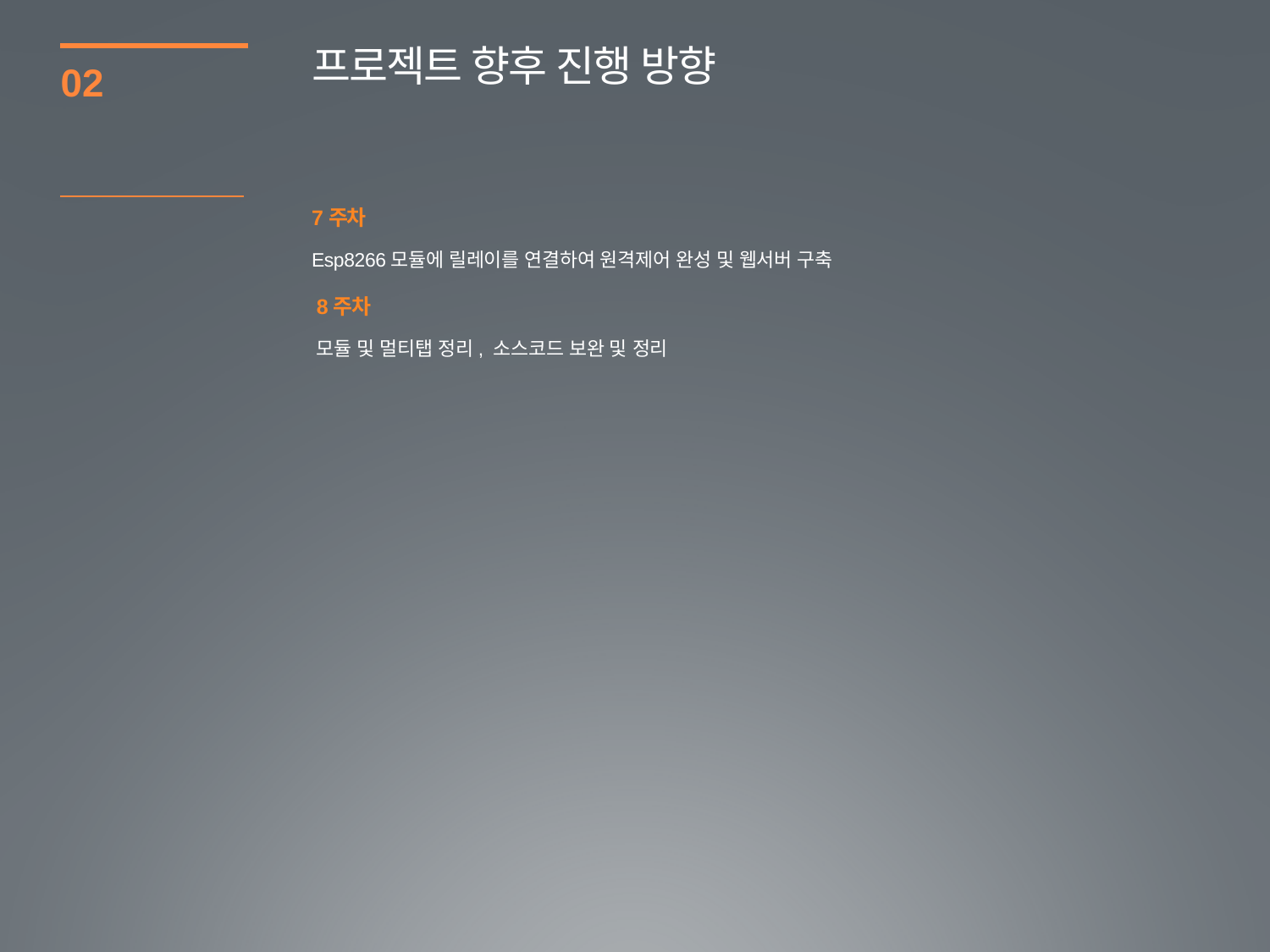

프로젝트 향후 진행 방향
02

7주차
Esp8266모듈에 릴레이를 연결하여 원격제어 완성 및 웹서버 구축
8주차
모듈 및 멀티탭 정리, 소스코드 보완 및 정리